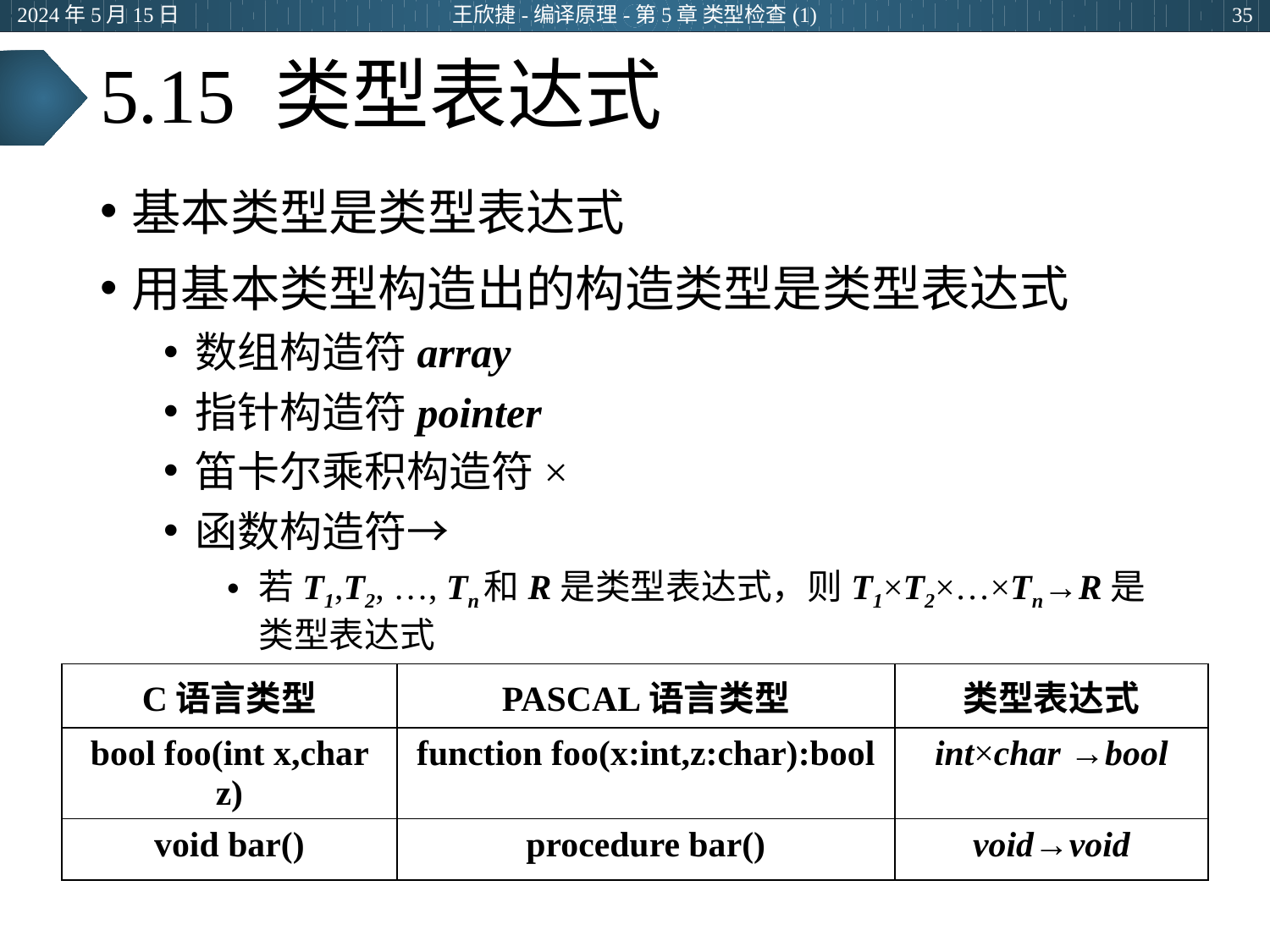

2024年5月15日
王欣捷-编译原理-第5章 类型检查(1)
35
# 5.15 类型表达式
基本类型是类型表达式
用基本类型构造出的构造类型是类型表达式
数组构造符array
指针构造符pointer
笛卡尔乘积构造符×
函数构造符→
若T1,T2, …, Tn和R是类型表达式，则T1×T2×…×Tn→R是类型表达式
| C语言类型 | PASCAL语言类型 | 类型表达式 |
| --- | --- | --- |
| bool foo(int x,char z) | function foo(x:int,z:char):bool | int×char →bool |
| void bar() | procedure bar() | void→void |